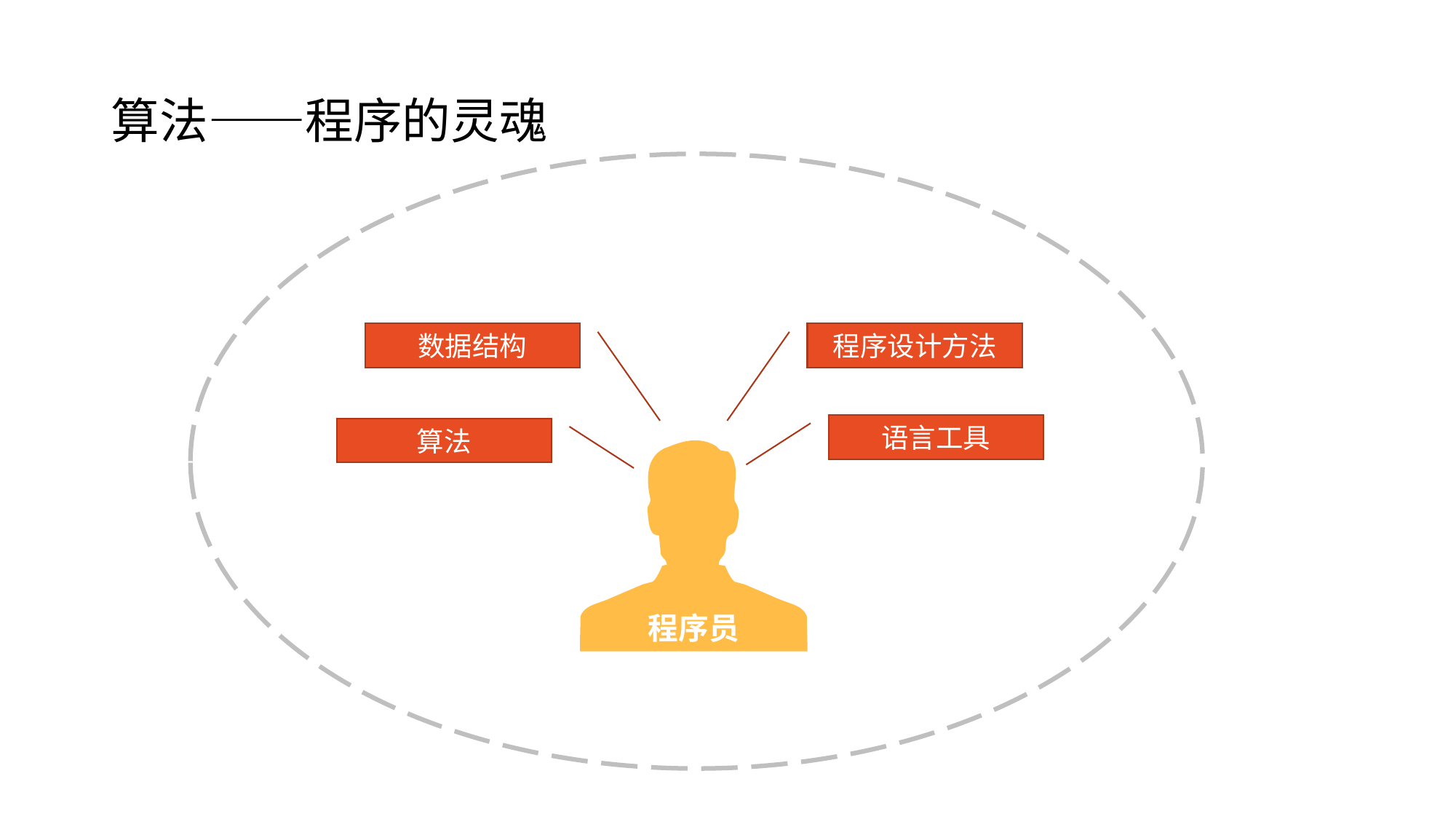

# 算法——程序的灵魂

数据结构
程序设计方法
语言工具
算法

程序员